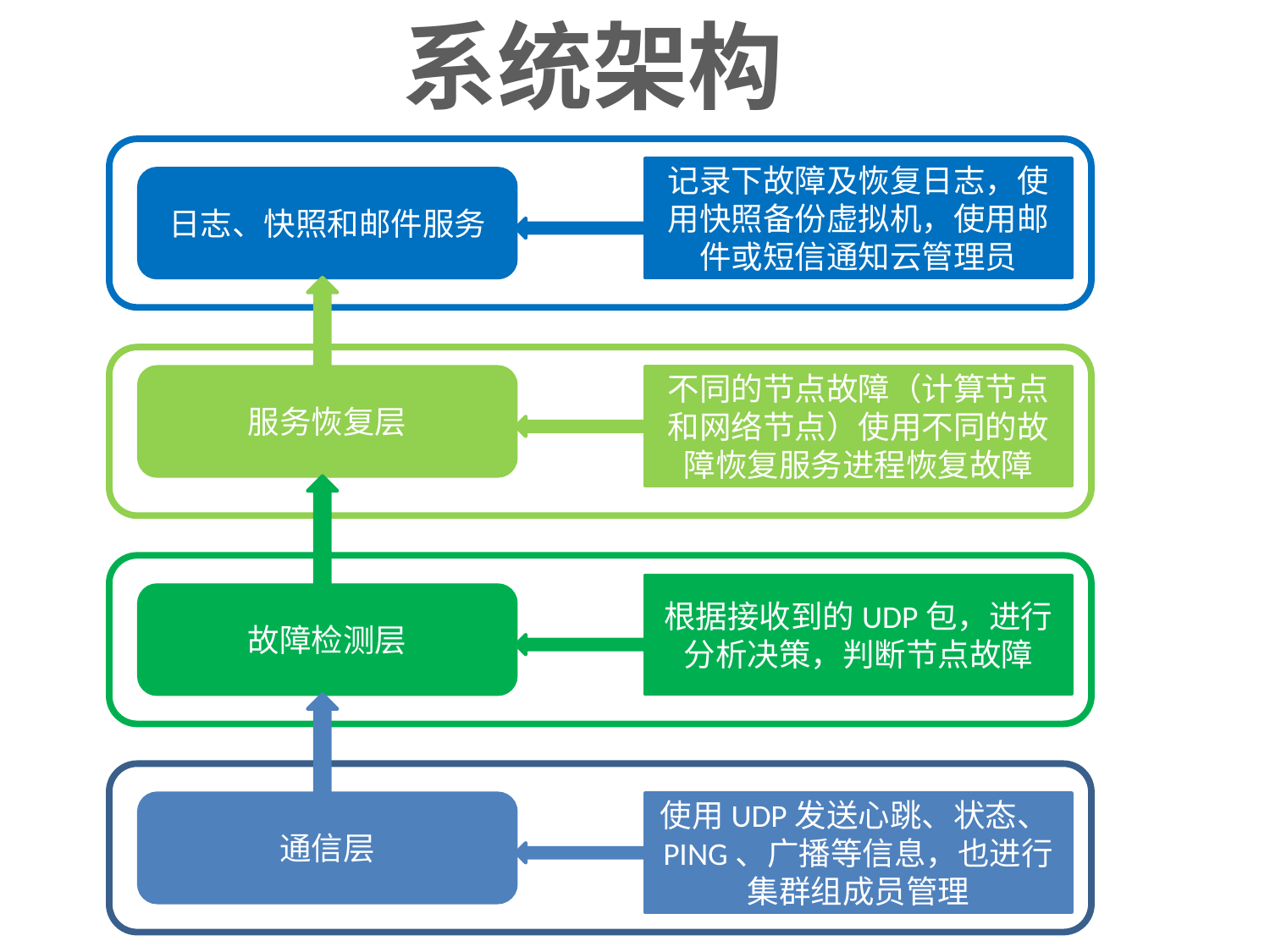

系统架构

记录下故障及恢复日志，使用快照备份虚拟机，使用邮件或短信通知云管理员
日志、快照和邮件服务

服务恢复层
不同的节点故障（计算节点和网络节点）使用不同的故障恢复服务进程恢复故障

根据接收到的UDP包，进行分析决策，判断节点故障
故障检测层

通信层
使用UDP发送心跳、状态、PING、广播等信息，也进行集群组成员管理